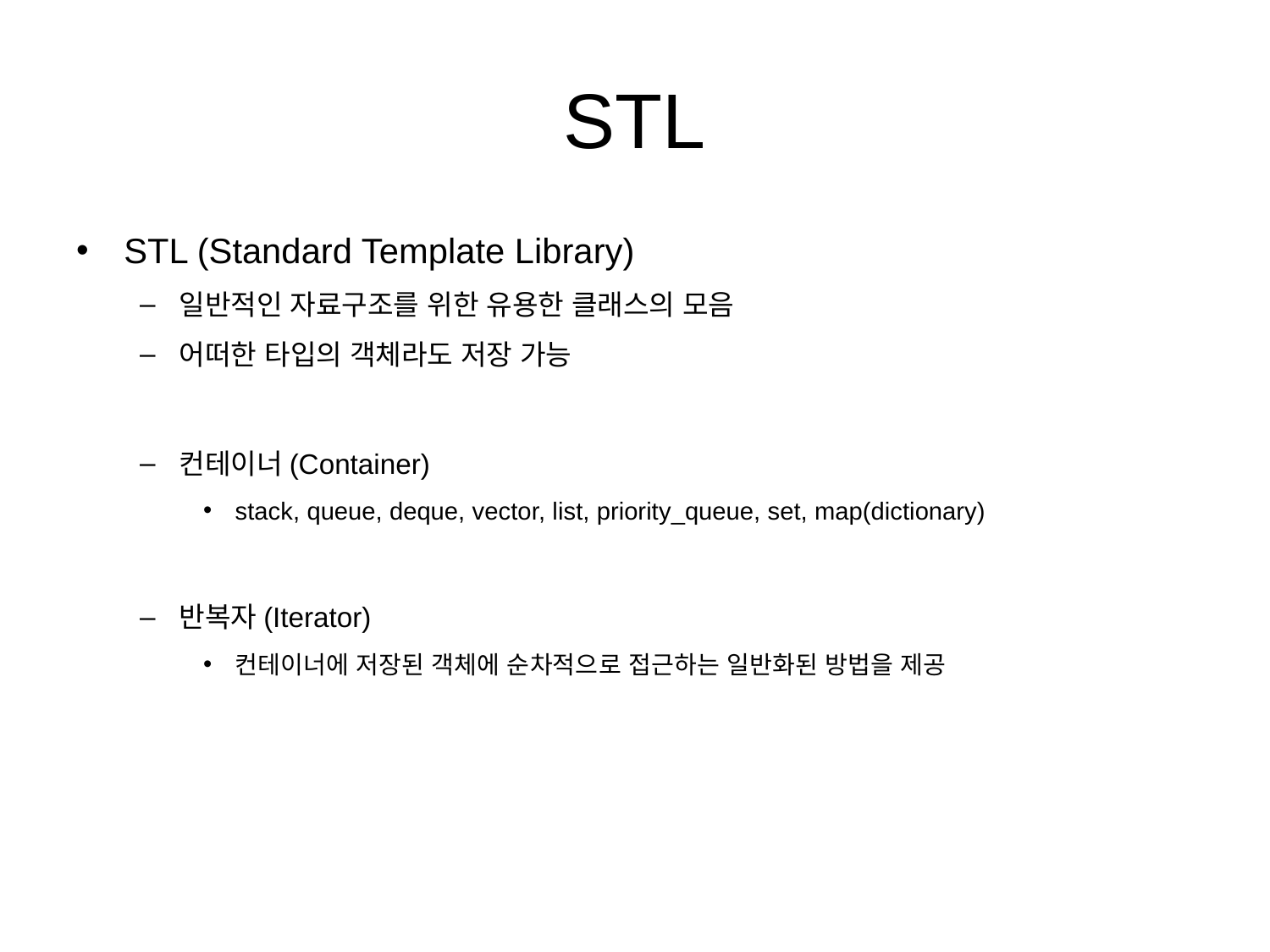

# STL
STL (Standard Template Library)
일반적인 자료구조를 위한 유용한 클래스의 모음
어떠한 타입의 객체라도 저장 가능

컨테이너(Container)
stack, queue, deque, vector, list, priority_queue, set, map(dictionary)

반복자(Iterator)
컨테이너에 저장된 객체에 순차적으로 접근하는 일반화된 방법을 제공